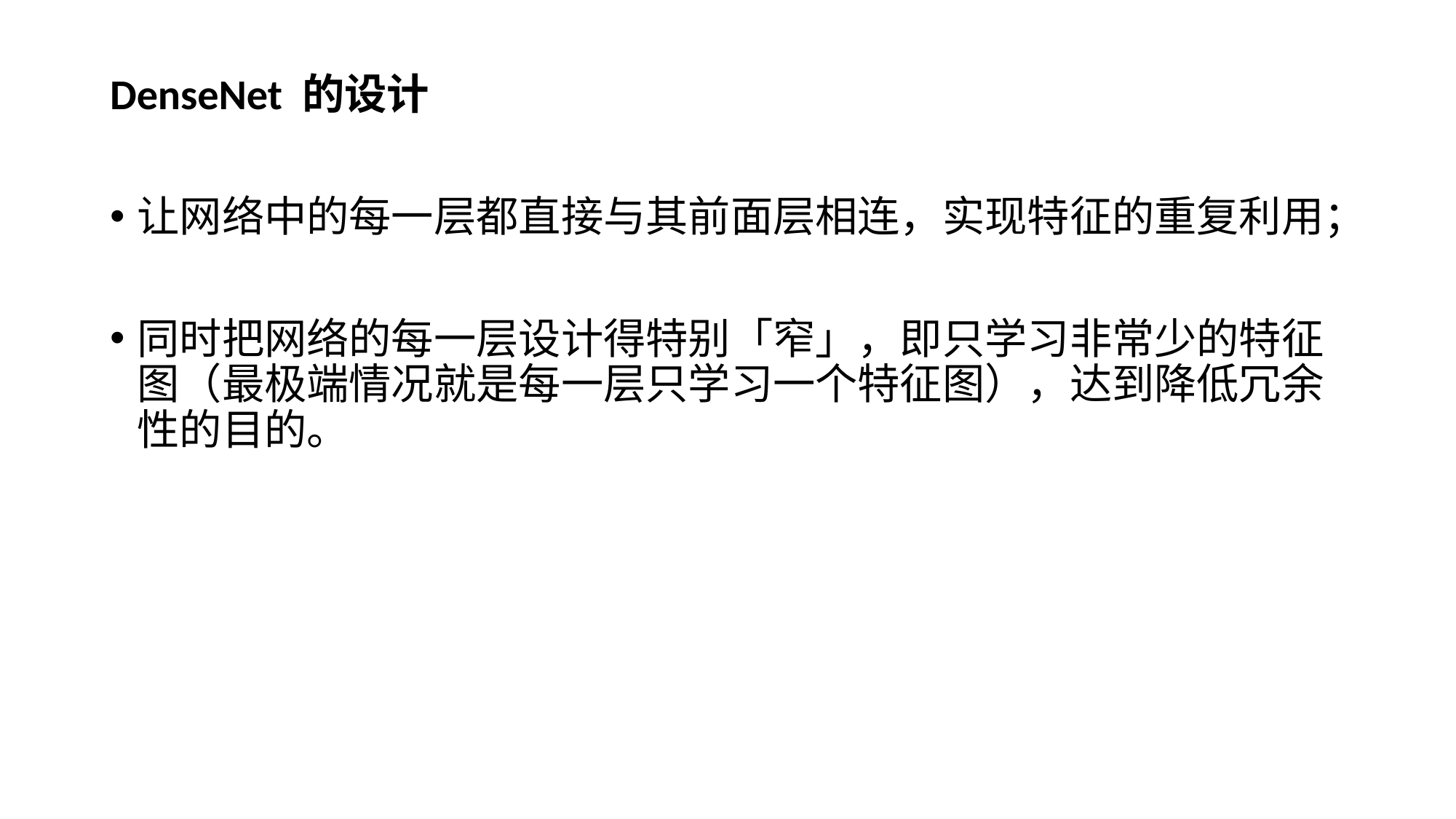

DenseNet 的设计

让网络中的每一层都直接与其前面层相连，实现特征的重复利用；

同时把网络的每一层设计得特别「窄」，即只学习非常少的特征图（最极端情况就是每一层只学习一个特征图），达到降低冗余性的目的。